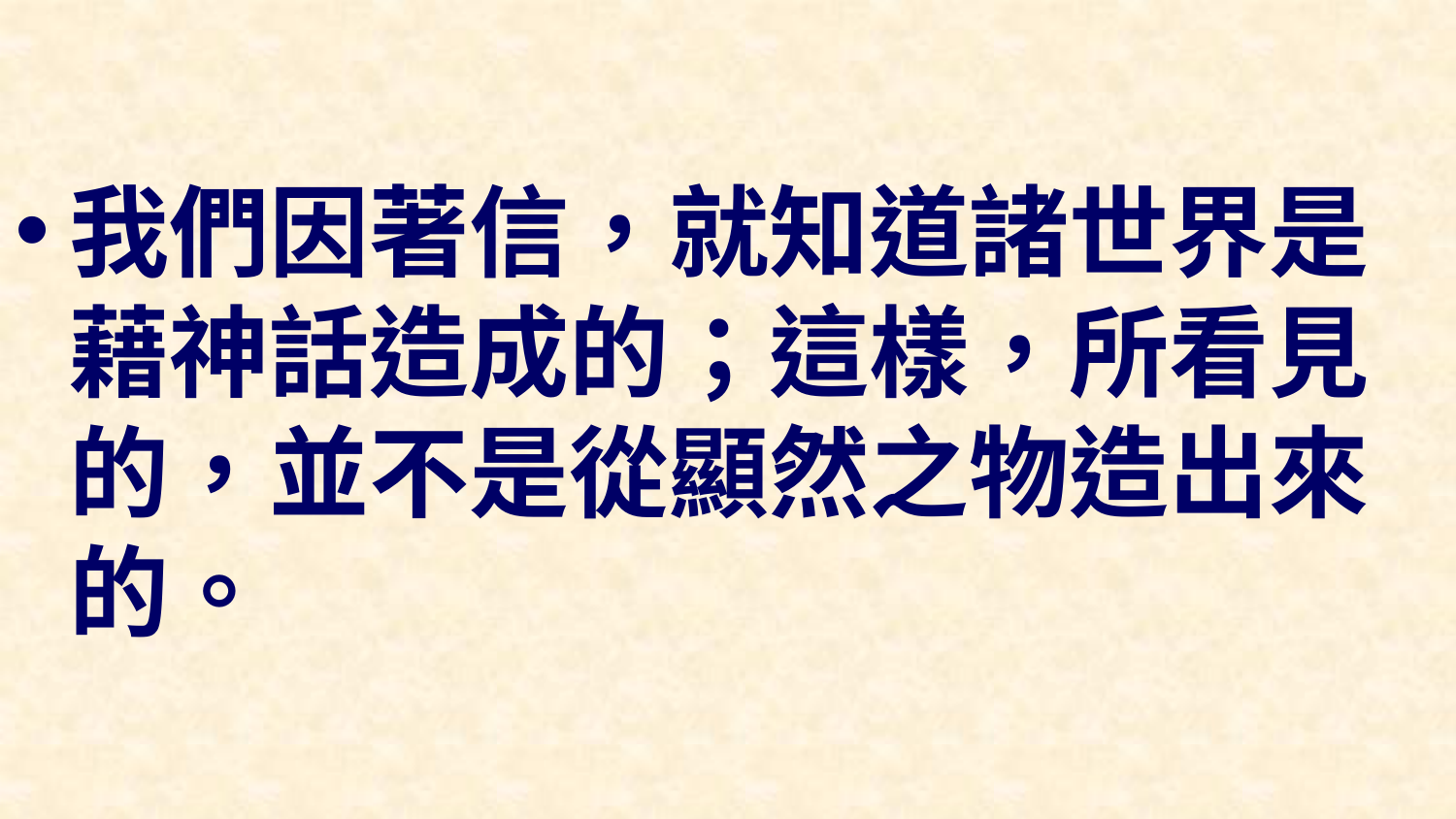

我們因著信，就知道諸世界是藉神話造成的；這樣，所看見的，並不是從顯然之物造出來的。